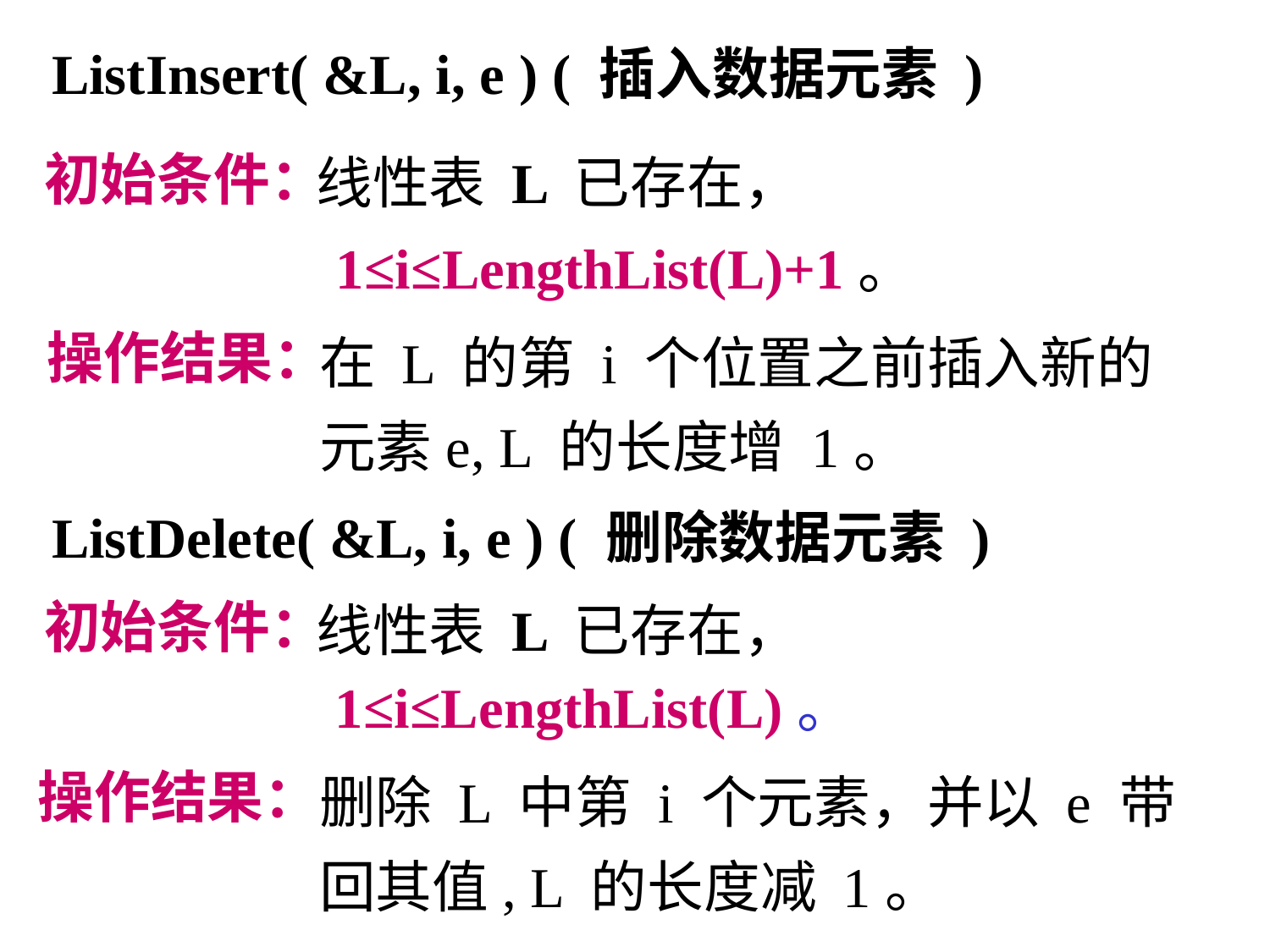

ListInsert( &L, i, e ) ( 插入数据元素 )
初始条件：
线性表 L 已存在，
1≤i≤LengthList(L)+1。
在 L 的第 i 个位置之前插入新的元素e, L 的长度增 1。
操作结果：
 ListDelete( &L, i, e ) ( 删除数据元素 )
初始条件：
线性表 L 已存在，
1≤i≤LengthList(L)。
删除 L 中第 i 个元素，并以 e 带回其值, L 的长度减 1。
操作结果：